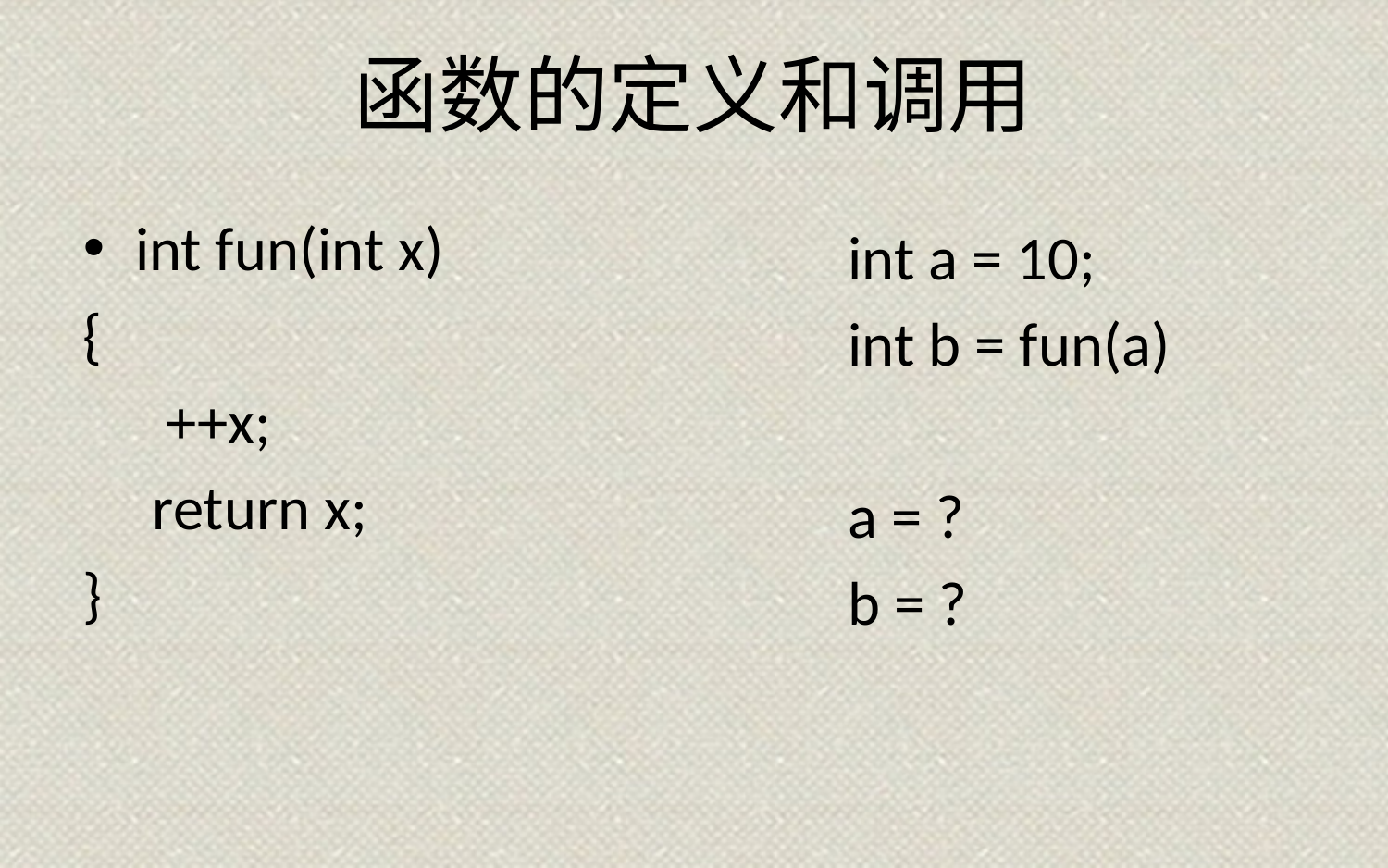

# 函数的定义和调用
int fun(int x)
{
      ++x;
     return x;
}
int a = 10;
int b = fun(a)

a = ?
b = ?